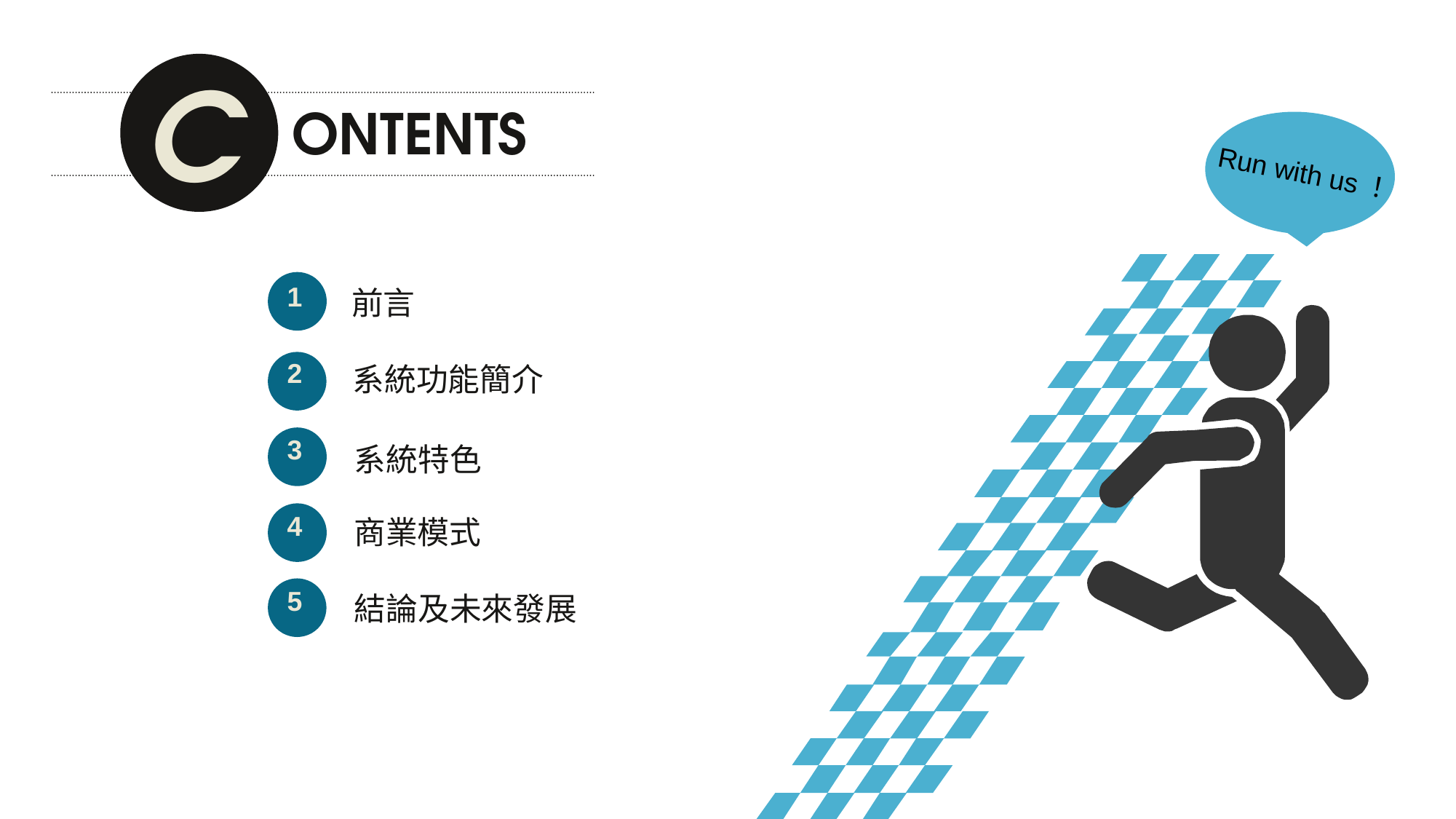

C

ONTENTS

Run with us！

1
前言

2

系統功能簡介
3

系統特色
4

商業模式
5

結論及未來發展